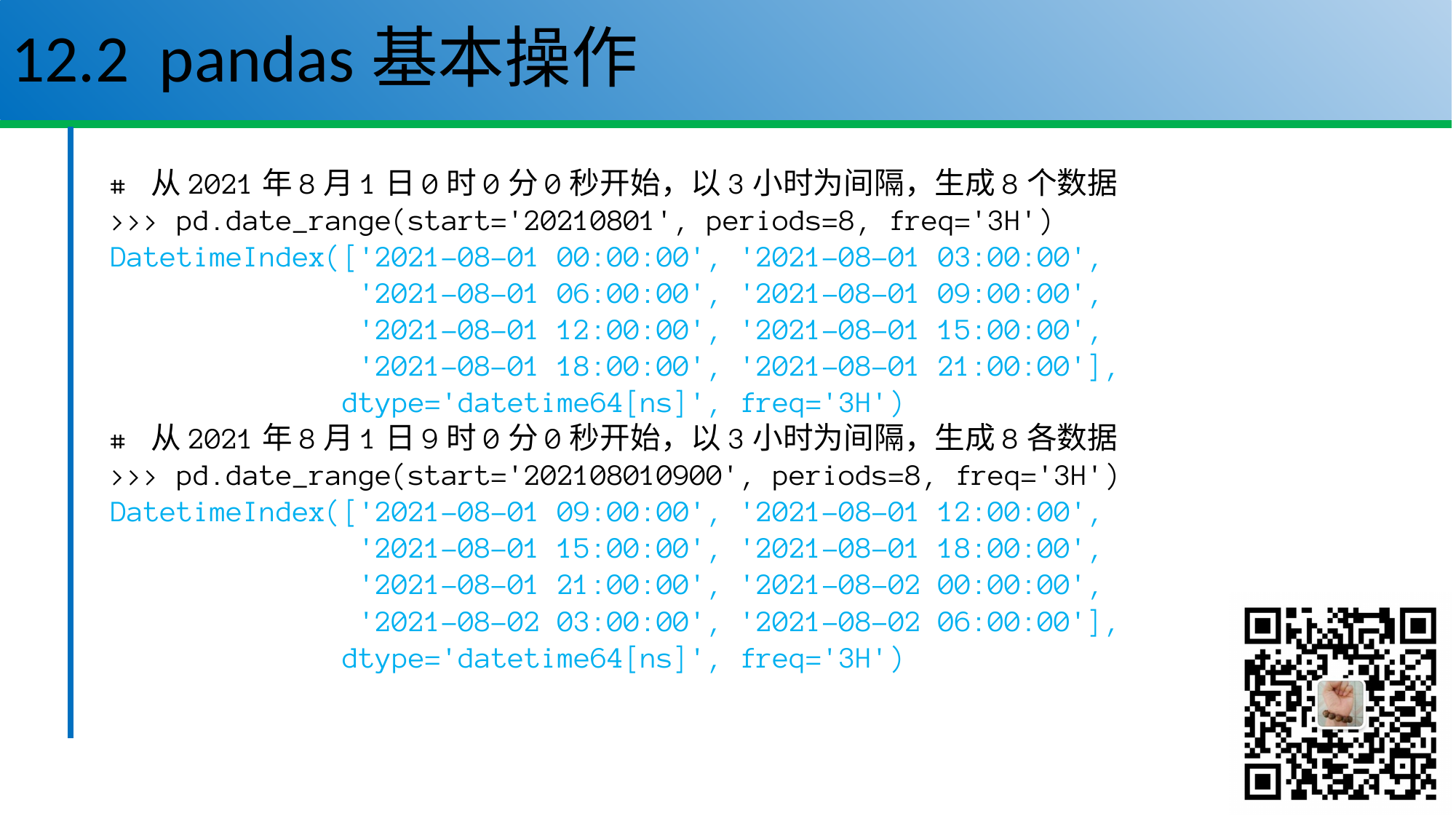

# 12.2  pandas基本操作
# 从2021年8月1日0时0分0秒开始，以3小时为间隔，生成8个数据
>>> pd.date_range(start='20210801', periods=8, freq='3H')
DatetimeIndex(['2021-08-01 00:00:00', '2021-08-01 03:00:00',
               '2021-08-01 06:00:00', '2021-08-01 09:00:00',
               '2021-08-01 12:00:00', '2021-08-01 15:00:00',
               '2021-08-01 18:00:00', '2021-08-01 21:00:00'],
              dtype='datetime64[ns]', freq='3H')
# 从2021年8月1日9时0分0秒开始，以3小时为间隔，生成8各数据
>>> pd.date_range(start='202108010900', periods=8, freq='3H')
DatetimeIndex(['2021-08-01 09:00:00', '2021-08-01 12:00:00',
               '2021-08-01 15:00:00', '2021-08-01 18:00:00',
               '2021-08-01 21:00:00', '2021-08-02 00:00:00',
               '2021-08-02 03:00:00', '2021-08-02 06:00:00'],
              dtype='datetime64[ns]', freq='3H')
21